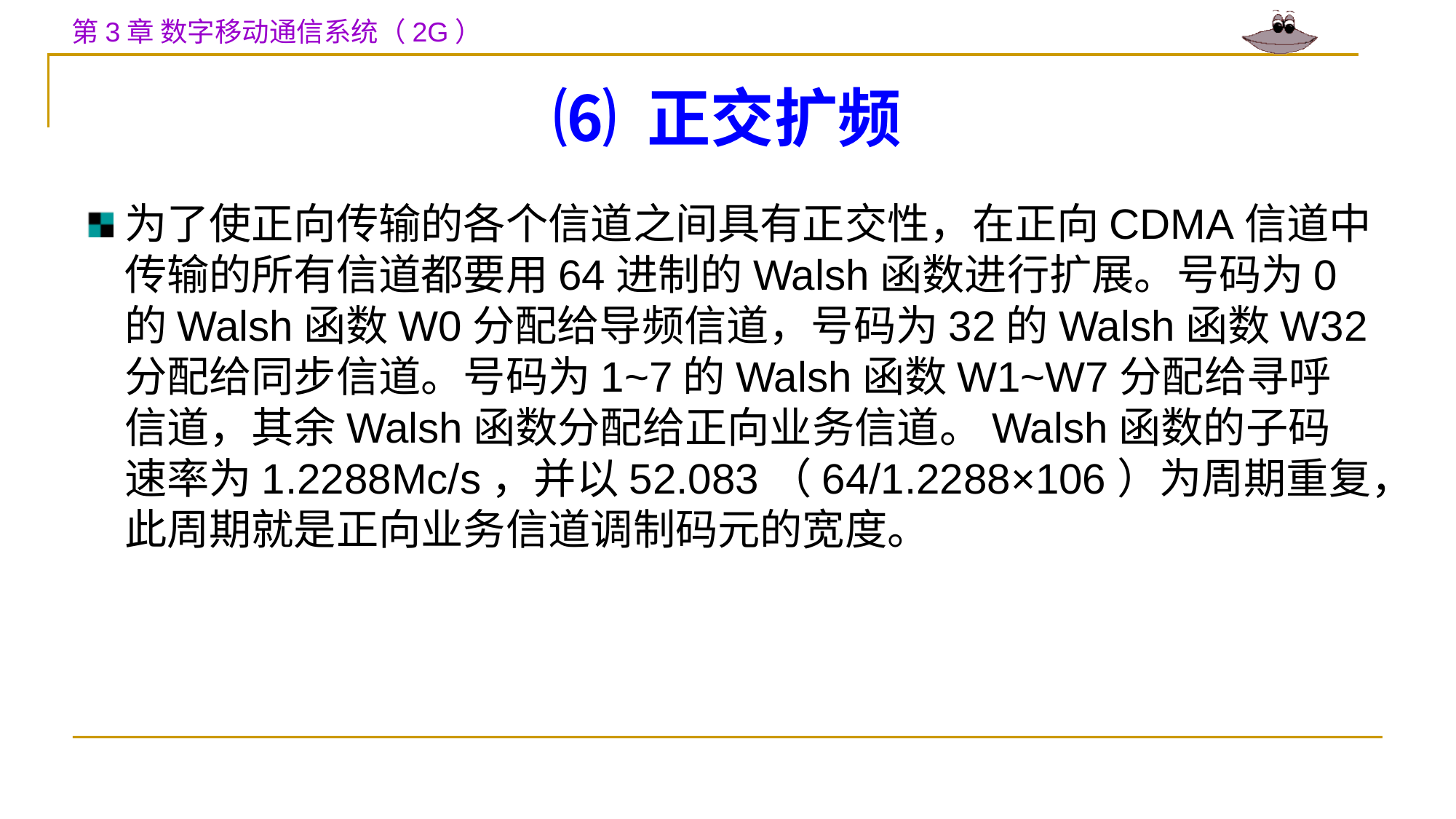

# ⑹ 正交扩频
为了使正向传输的各个信道之间具有正交性，在正向CDMA信道中传输的所有信道都要用64进制的Walsh函数进行扩展。号码为0的Walsh函数W0分配给导频信道，号码为32的Walsh函数W32分配给同步信道。号码为1~7的Walsh函数W1~W7分配给寻呼信道，其余Walsh函数分配给正向业务信道。Walsh函数的子码速率为1.2288Mc/s，并以52.083（64/1.2288×106）为周期重复，此周期就是正向业务信道调制码元的宽度。